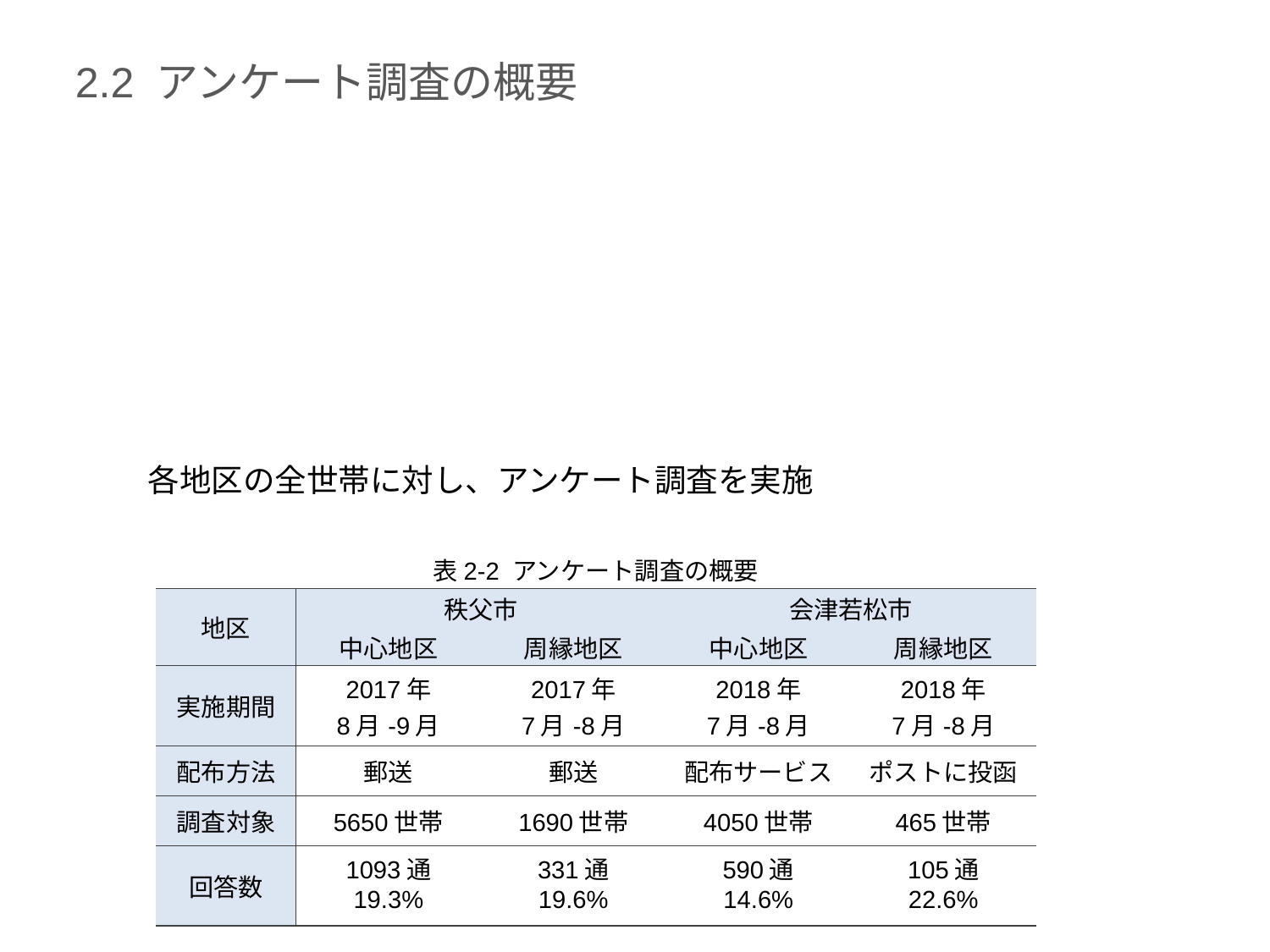

# 2.2 アンケート調査の概要
　　各地区の全世帯に対し、アンケート調査を実施
表2-2 アンケート調査の概要
| 地区 | 秩父市 |  | 会津若松市 |  |
| --- | --- | --- | --- | --- |
|  | 中心地区 | 周縁地区 | 中心地区 | 周縁地区 |
| 実施期間 | 2017年 | 2017年 | 2018年 | 2018年 |
|  | 8月-9月 | 7月-8月 | 7月-8月 | 7月-8月 |
| 配布方法 | 郵送 | 郵送 | 配布サービス | ポストに投函 |
| 調査対象 | 5650世帯 | 1690世帯 | 4050世帯 | 465世帯 |
| 回答数 | 1093通 | 331通 | 590通 | 105通 |
|  | 19.3% | 19.6% | 14.6% | 22.6% |